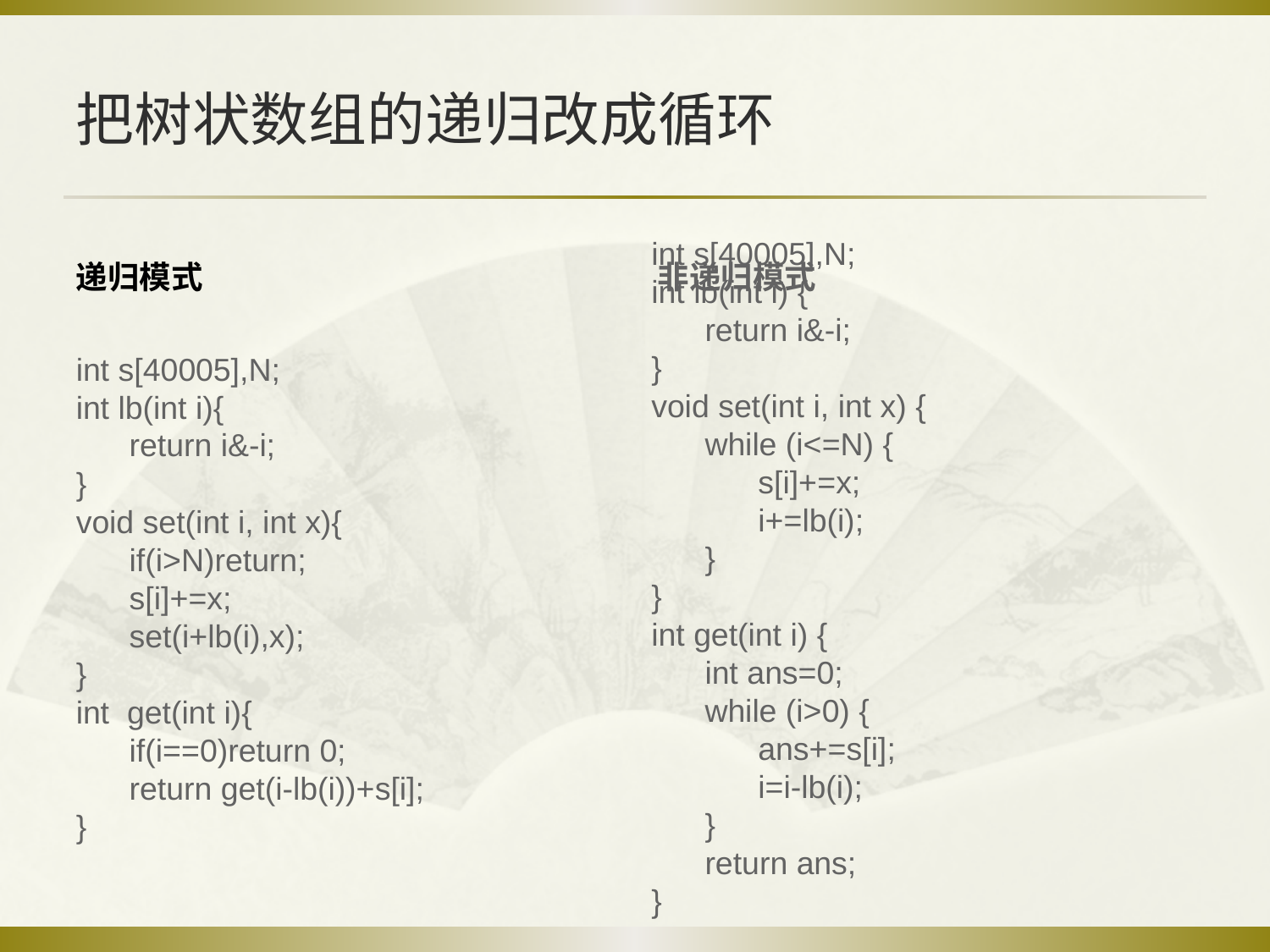

把树状数组的递归改成循环
递归模式
非递归模式
int s[40005],N;
int lb(int i){
      return i&-i;
}
void set(int i, int x){
      if(i>N)return;
      s[i]+=x;
      set(i+lb(i),x);
}
int  get(int i){
      if(i==0)return 0;
      return get(i-lb(i))+s[i];
}
int s[40005],N;
int lb(int i) {
      return i&-i;
}
void set(int i, int x) {
      while (i<=N) {
            s[i]+=x;
            i+=lb(i);
      }
}
int get(int i) {
      int ans=0;
      while (i>0) {
            ans+=s[i];
            i=i-lb(i);
      }
      return ans;
}